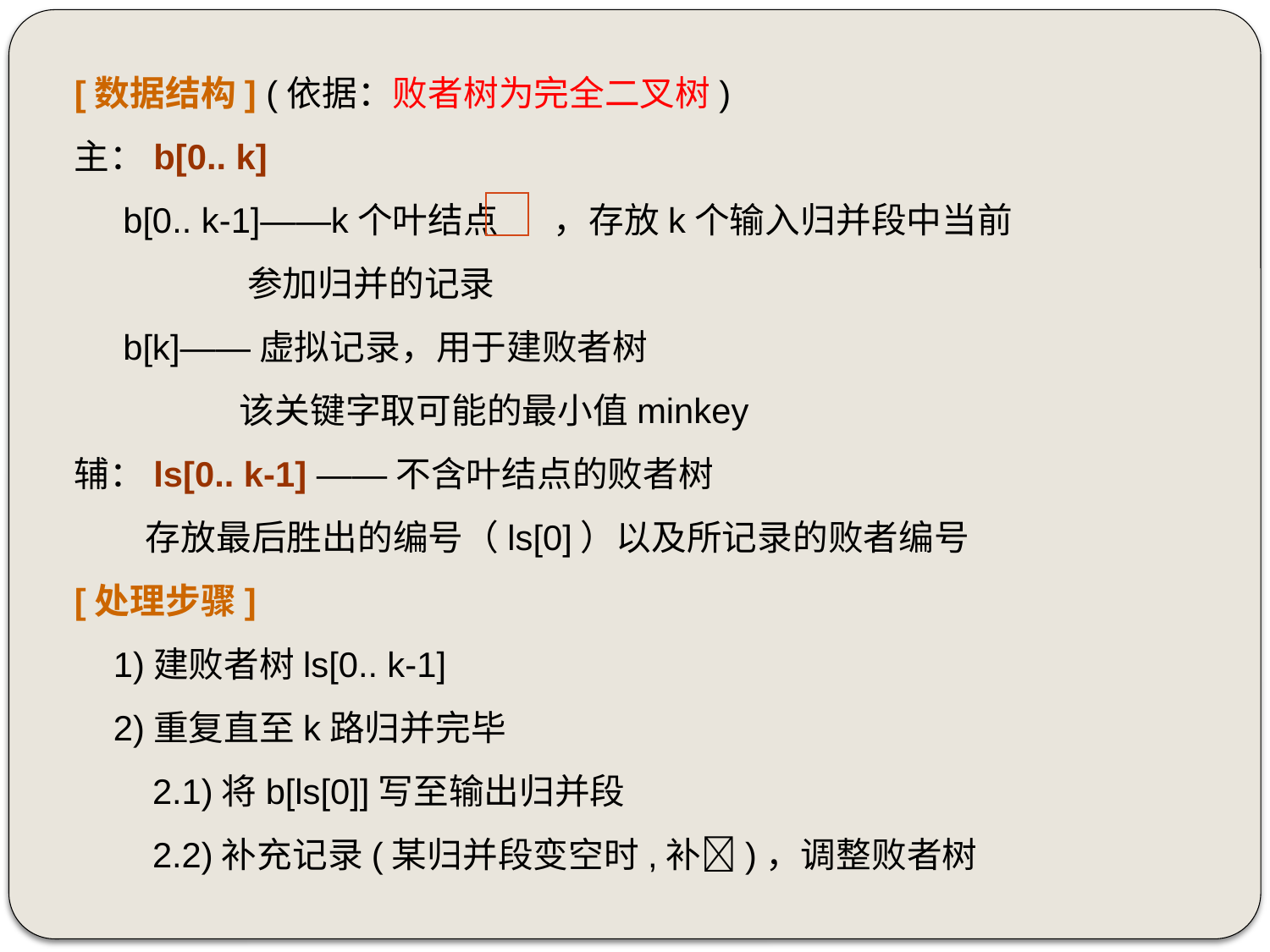

[数据结构] (依据：败者树为完全二叉树)
主：b[0.. k]
     b[0.. k-1]——k个叶结点       ，存放k个输入归并段中当前
                     参加归并的记录
     b[k]——虚拟记录，用于建败者树
                    该关键字取可能的最小值minkey
辅：ls[0.. k-1] ——不含叶结点的败者树
        存放最后胜出的编号（ls[0]）以及所记录的败者编号
[处理步骤]
    1)建败者树ls[0.. k-1]
    2)重复直至k路归并完毕
        2.1)将b[ls[0]]写至输出归并段
        2.2)补充记录(某归并段变空时,补∝)，调整败者树